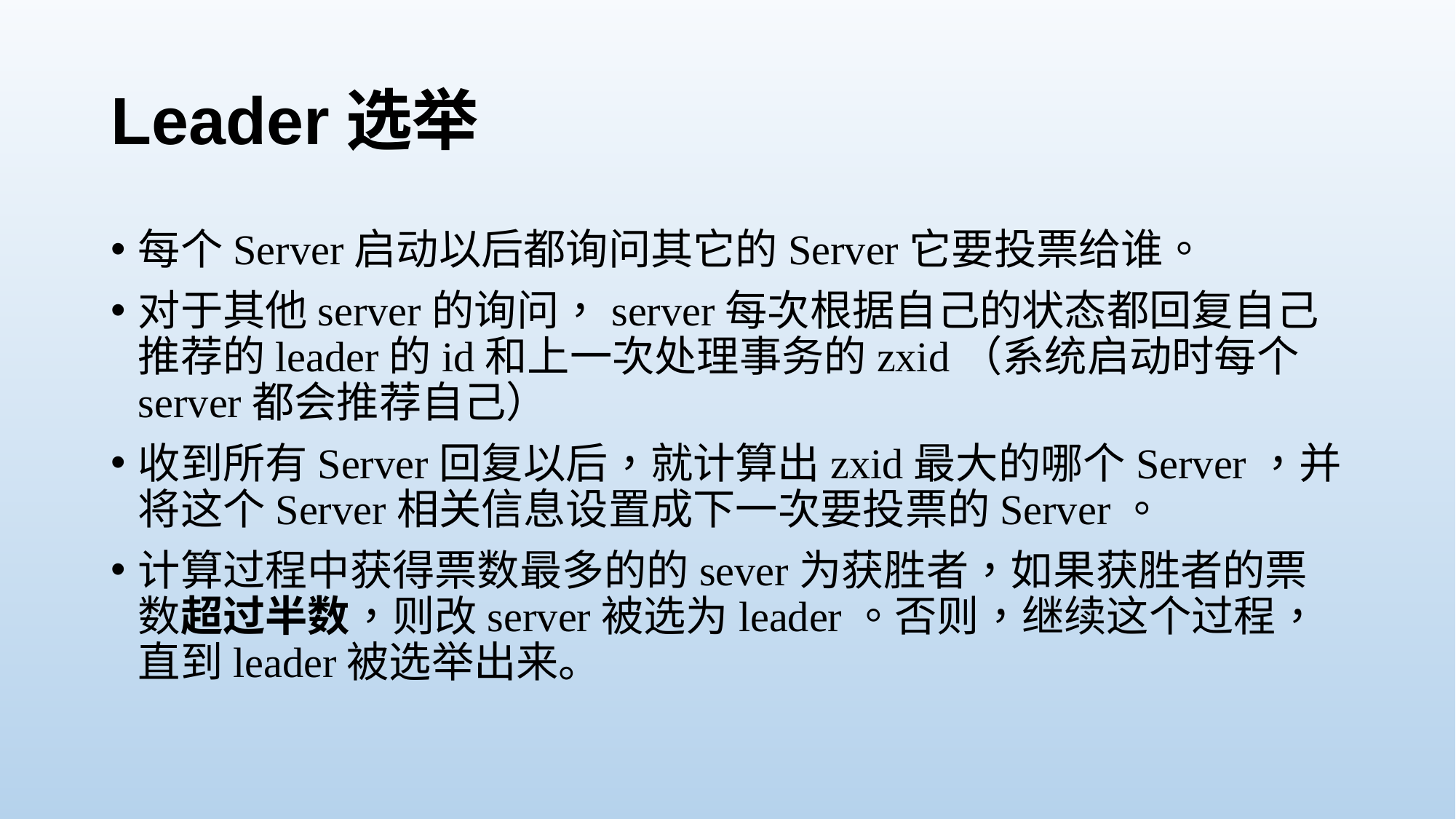

# Leader选举
每个Server启动以后都询问其它的Server它要投票给谁。
对于其他server的询问，server每次根据自己的状态都回复自己推荐的leader的id和上一次处理事务的zxid（系统启动时每个server都会推荐自己）
收到所有Server回复以后，就计算出zxid最大的哪个Server，并将这个Server相关信息设置成下一次要投票的Server。
计算过程中获得票数最多的的sever为获胜者，如果获胜者的票数超过半数，则改server被选为leader。否则，继续这个过程，直到leader被选举出来。